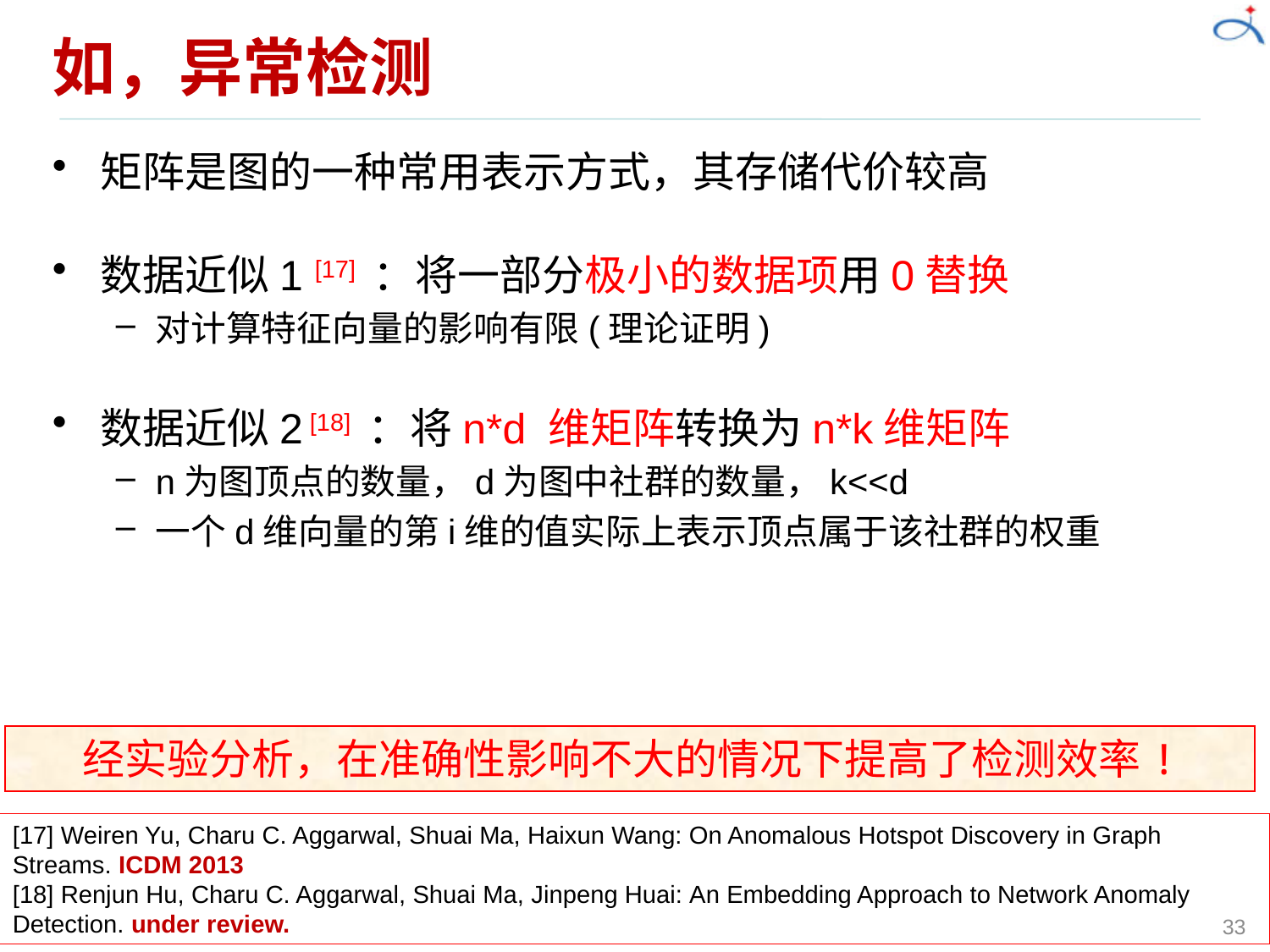

# 如，异常检测
矩阵是图的一种常用表示方式，其存储代价较高
数据近似1 [17] ：将一部分极小的数据项用0替换
对计算特征向量的影响有限(理论证明)
数据近似2 [18] ：将n*d 维矩阵转换为n*k维矩阵
n为图顶点的数量，d为图中社群的数量，k<<d
一个d维向量的第i维的值实际上表示顶点属于该社群的权重
经实验分析，在准确性影响不大的情况下提高了检测效率!
[17] Weiren Yu, Charu C. Aggarwal, Shuai Ma, Haixun Wang: On Anomalous Hotspot Discovery in Graph Streams. ICDM 2013
[18] Renjun Hu, Charu C. Aggarwal, Shuai Ma, Jinpeng Huai: An Embedding Approach to Network Anomaly Detection. under review.
33